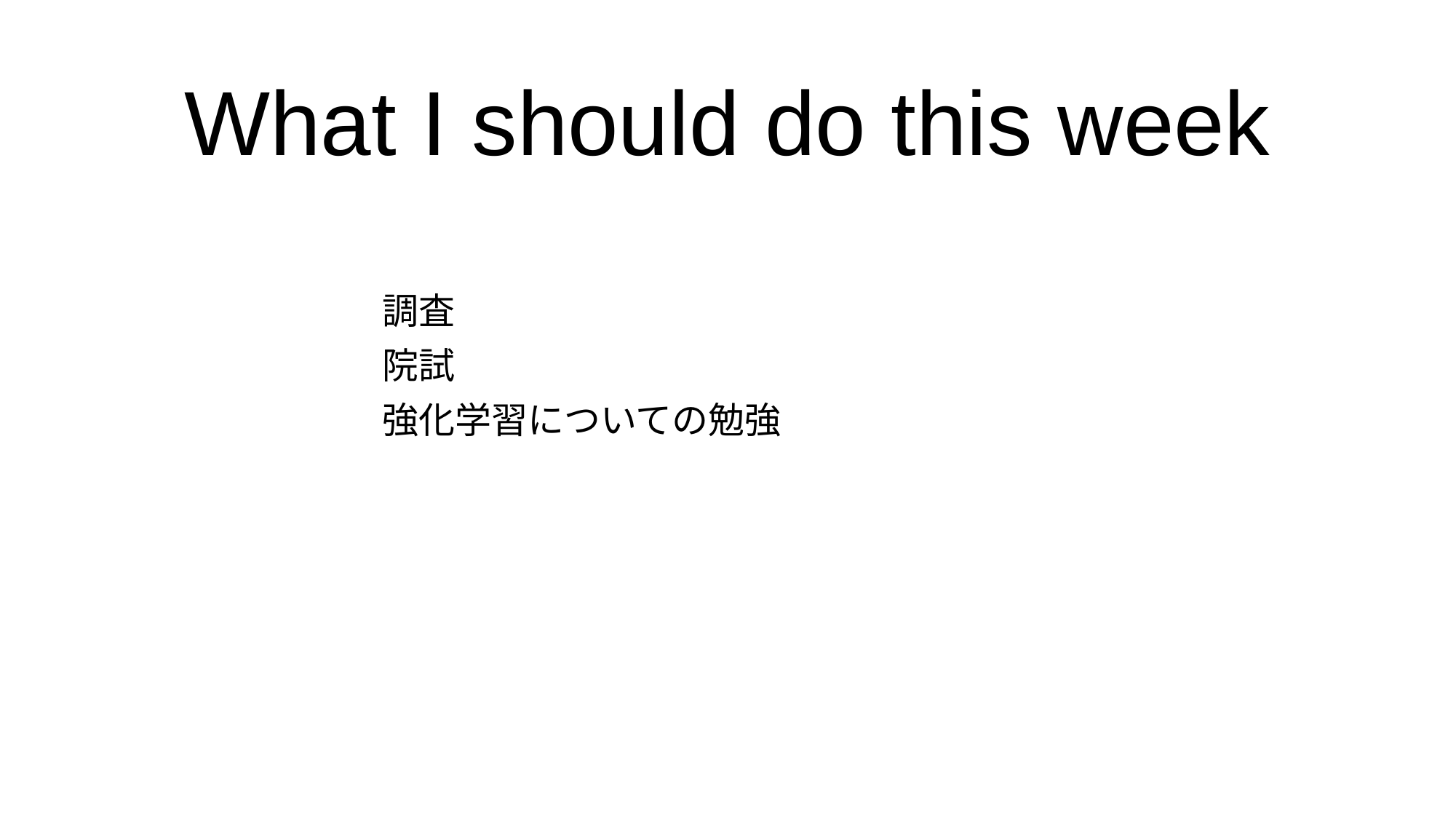

What I should do this week
調査
院試
強化学習についての勉強